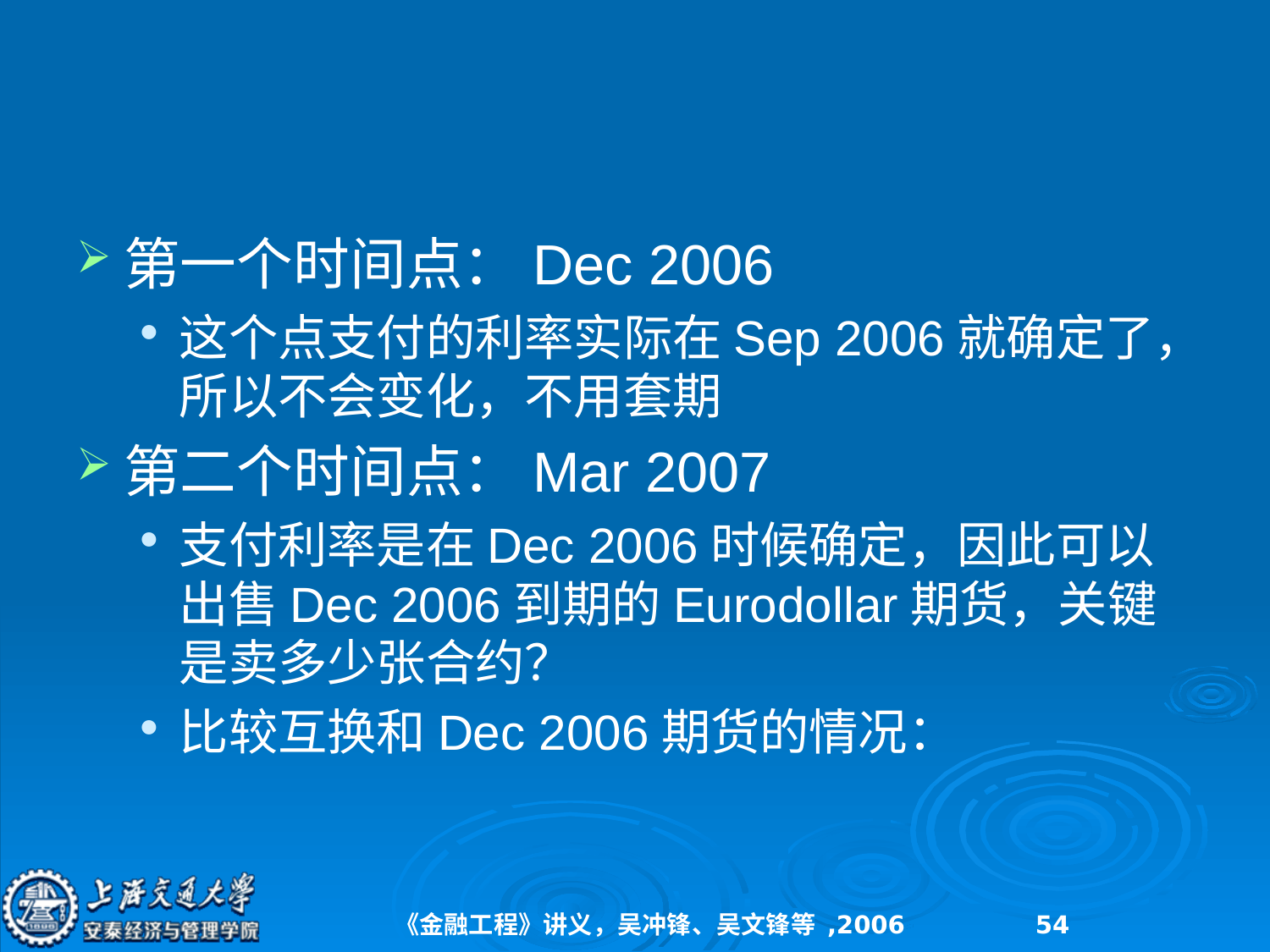

#
第一个时间点：Dec 2006
这个点支付的利率实际在Sep 2006就确定了，所以不会变化，不用套期
第二个时间点：Mar 2007
支付利率是在Dec 2006时候确定，因此可以出售Dec 2006到期的Eurodollar期货，关键是卖多少张合约？
比较互换和Dec 2006期货的情况：